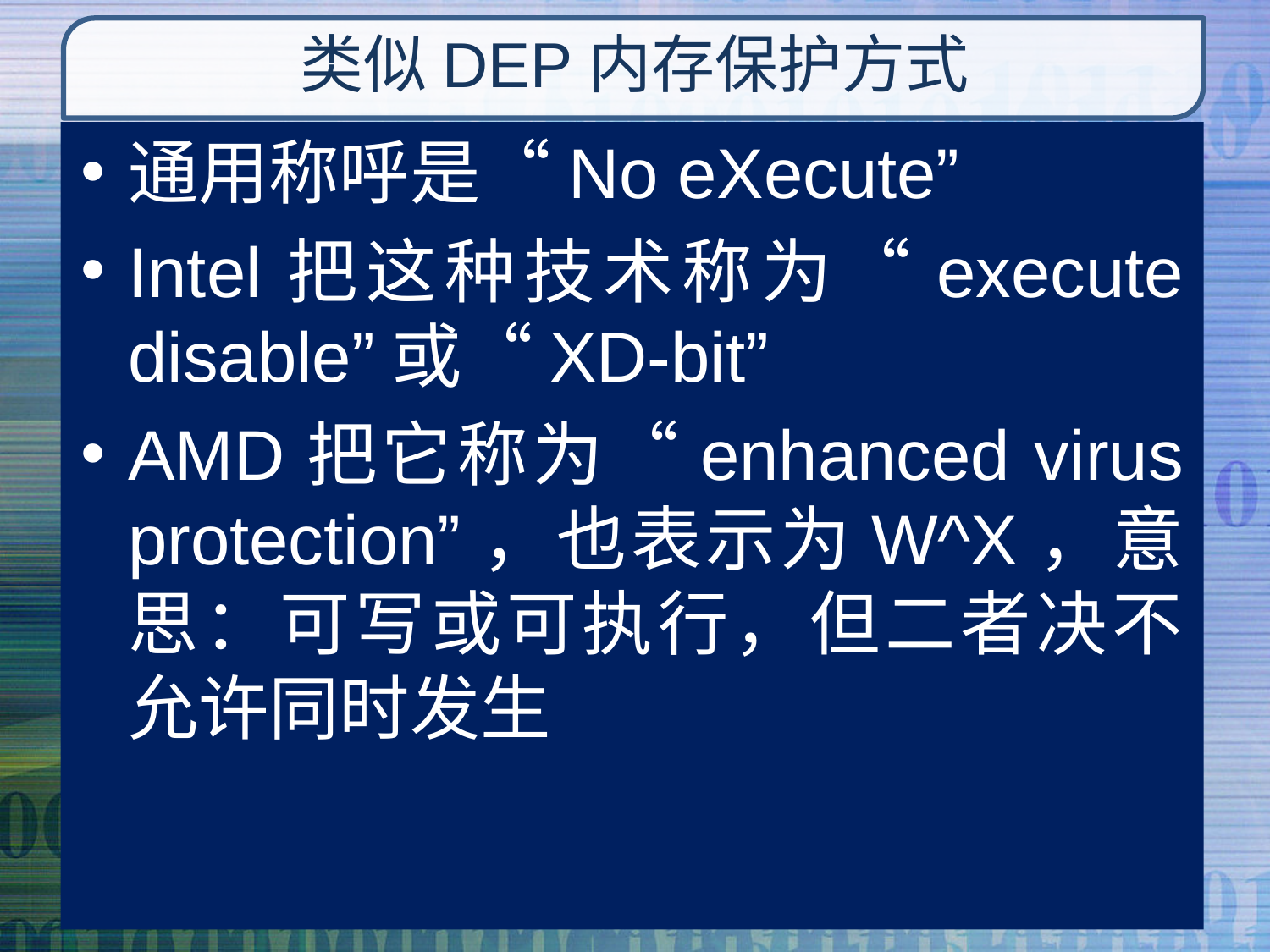

# 类似DEP内存保护方式
通用称呼是“No eXecute”
Intel把这种技术称为“execute disable”或“XD-bit”
AMD把它称为“enhanced virus protection”，也表示为W^X，意思：可写或可执行，但二者决不允许同时发生